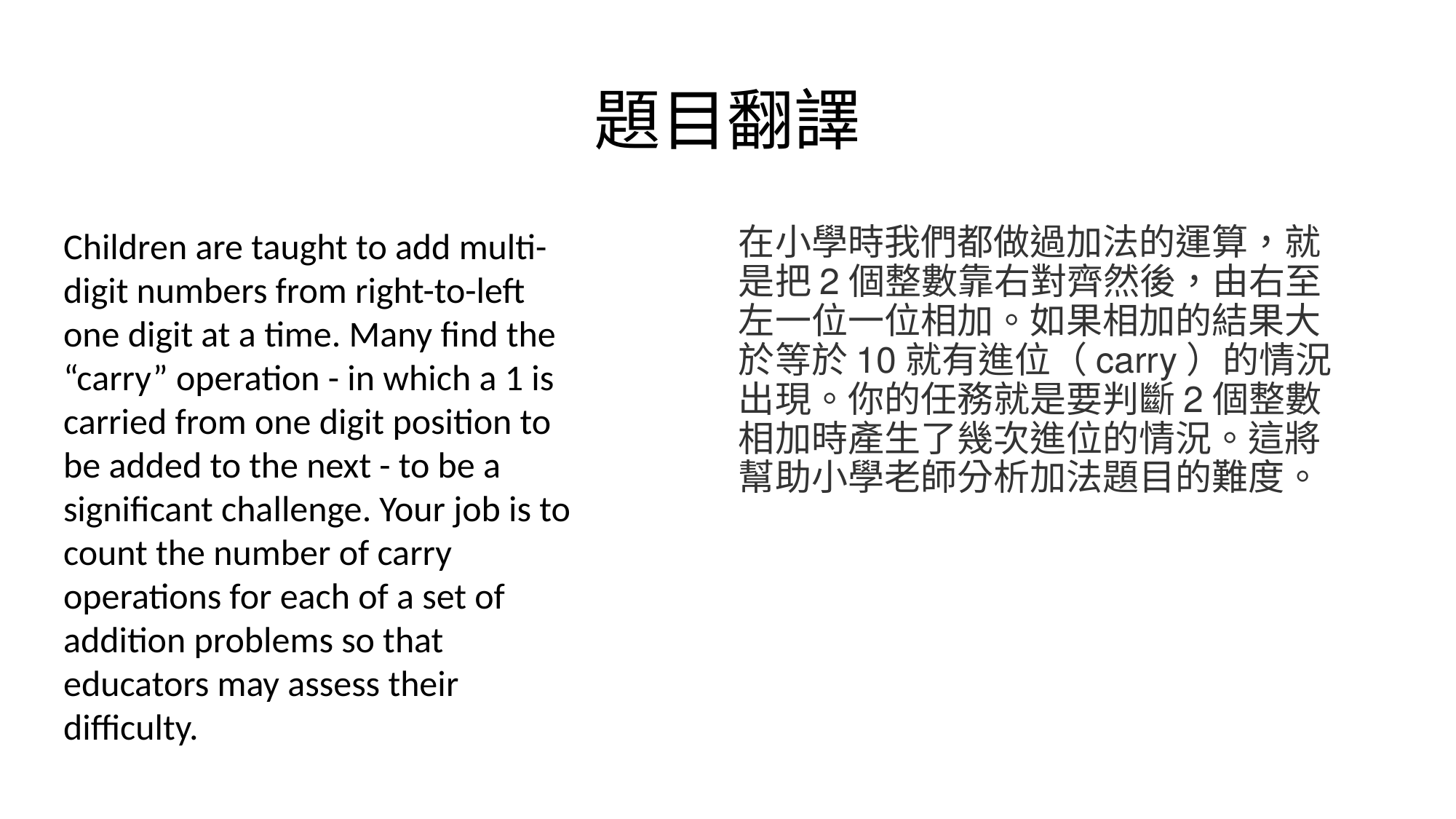

# 題目翻譯
Children are taught to add multi-digit numbers from right-to-left one digit at a time. Many find the “carry” operation - in which a 1 is carried from one digit position to be added to the next - to be a significant challenge. Your job is to count the number of carry operations for each of a set of addition problems so that educators may assess their difficulty.
在小學時我們都做過加法的運算，就是把2個整數靠右對齊然後，由右至左一位一位相加。如果相加的結果大於等於10就有進位（carry）的情況出現。你的任務就是要判斷2個整數相加時產生了幾次進位的情況。這將幫助小學老師分析加法題目的難度。